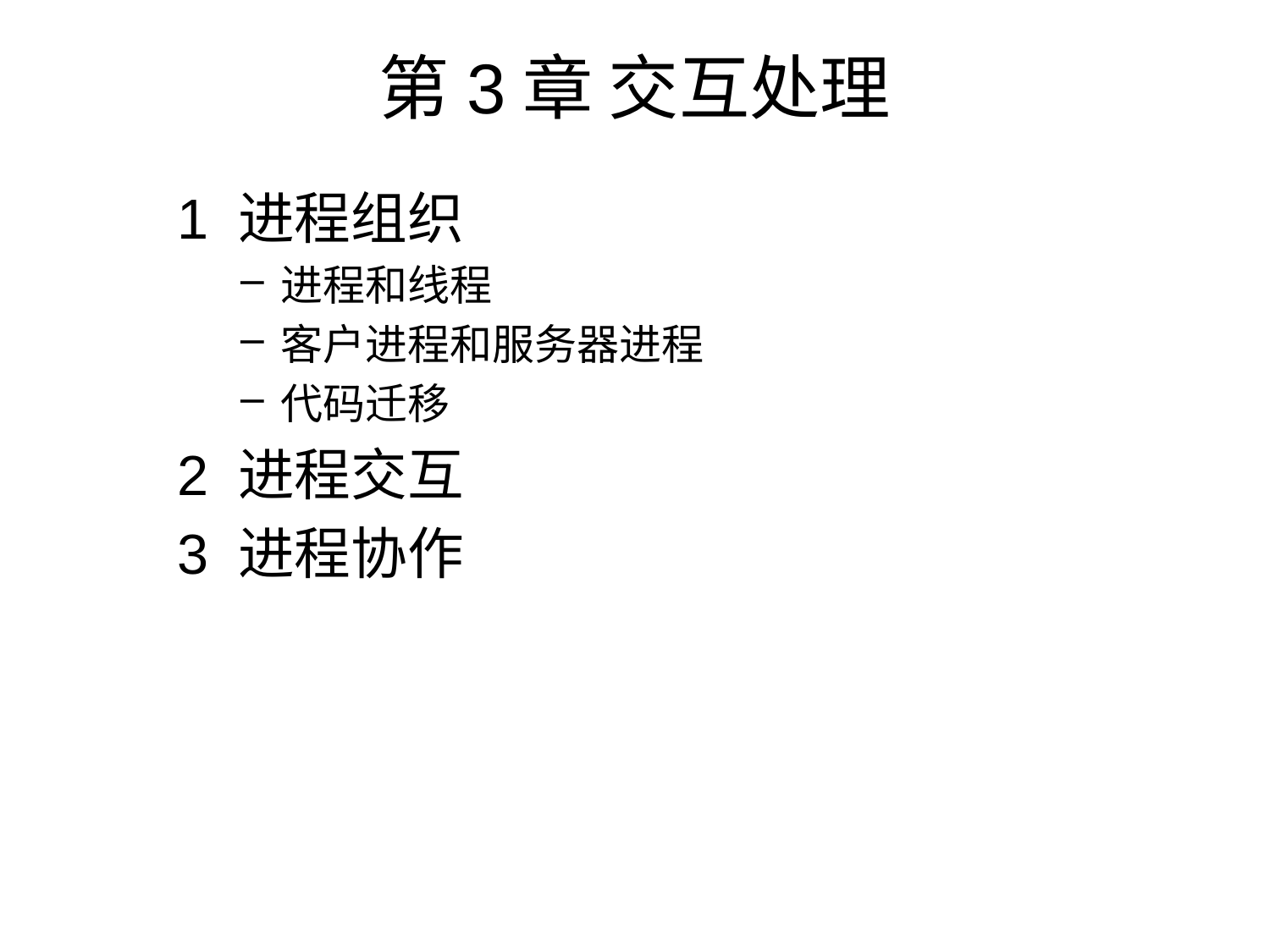

# 第3章 交互处理
1 进程组织
进程和线程
客户进程和服务器进程
代码迁移
2 进程交互
3 进程协作